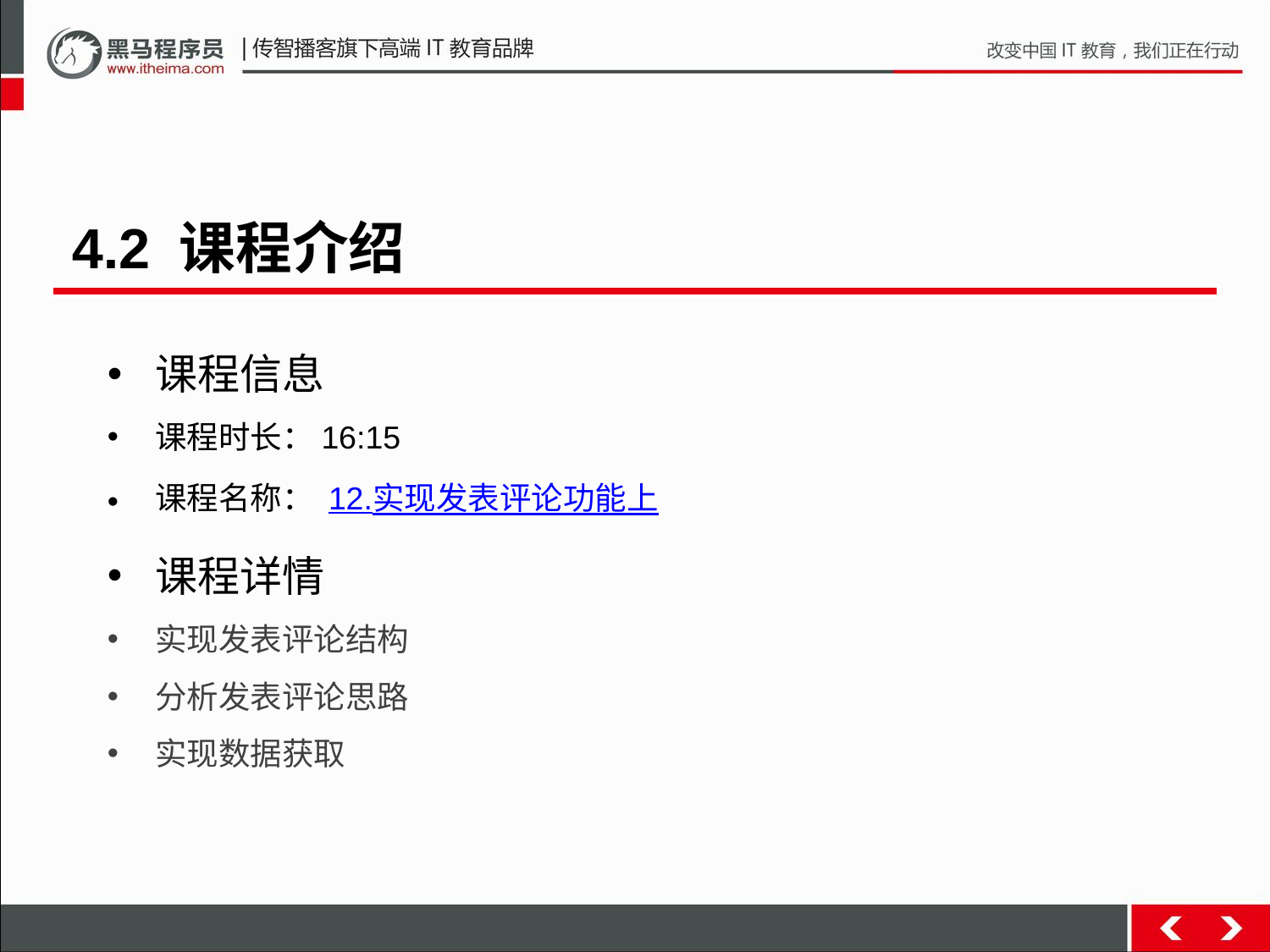

4.2 课程介绍
课程信息
课程时长：16:15
课程名称： 12.实现发表评论功能上
课程详情
实现发表评论结构
分析发表评论思路
实现数据获取